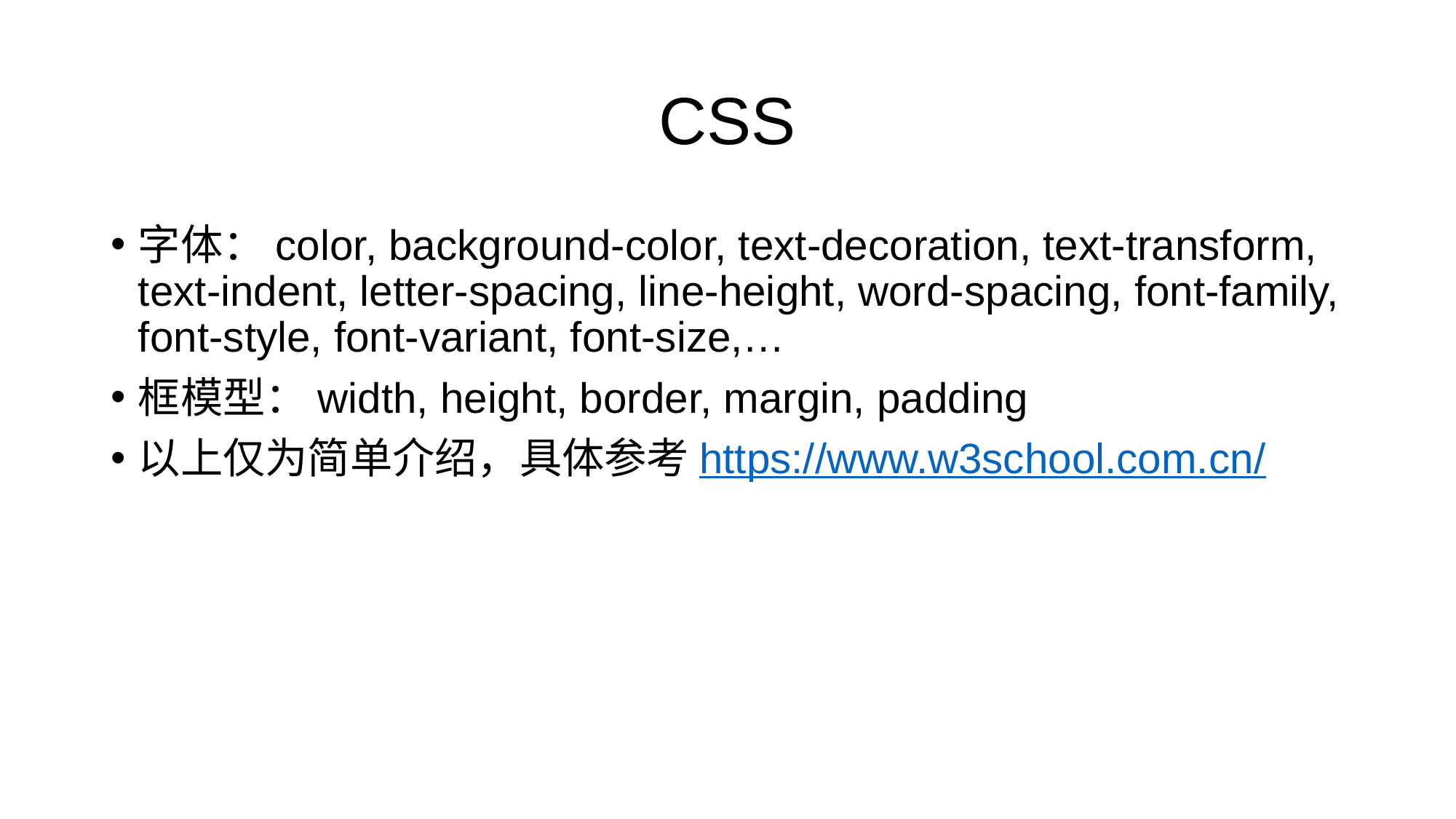

# CSS
字体：color, background-color, text-decoration, text-transform, text-indent, letter-spacing, line-height, word-spacing, font-family, font-style, font-variant, font-size,…
框模型：width, height, border, margin, padding
以上仅为简单介绍，具体参考https://www.w3school.com.cn/